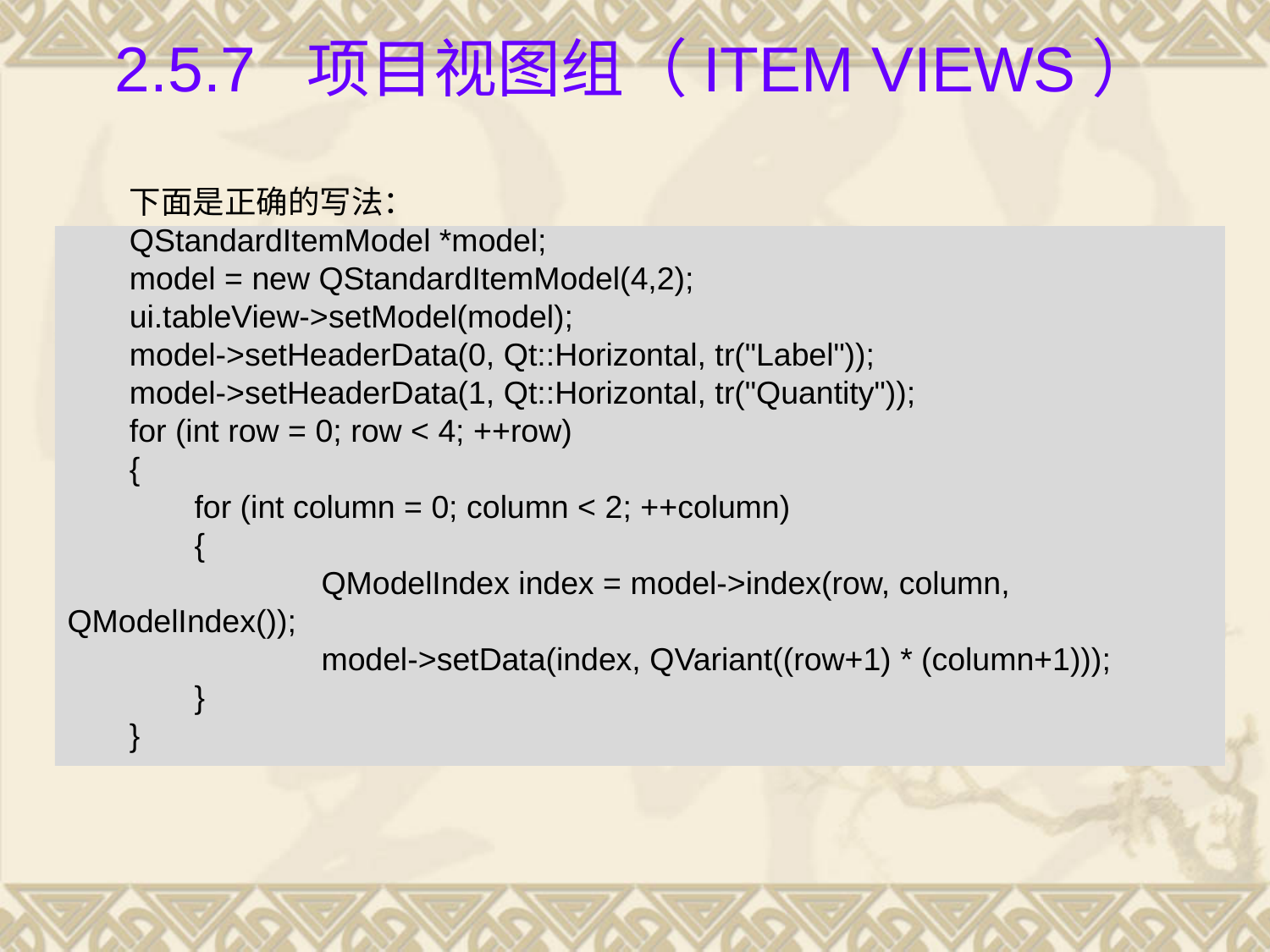

# 2.5.7  项目视图组（Item Views）
下面是正确的写法：
QStandardItemModel *model;
model = new QStandardItemModel(4,2);
ui.tableView->setModel(model);
model->setHeaderData(0, Qt::Horizontal, tr("Label"));
model->setHeaderData(1, Qt::Horizontal, tr("Quantity"));
for (int row = 0; row < 4; ++row)
{
	for (int column = 0; column < 2; ++column)
	{
		QModelIndex index = model->index(row, column, QModelIndex());
		model->setData(index, QVariant((row+1) * (column+1)));
	}
}